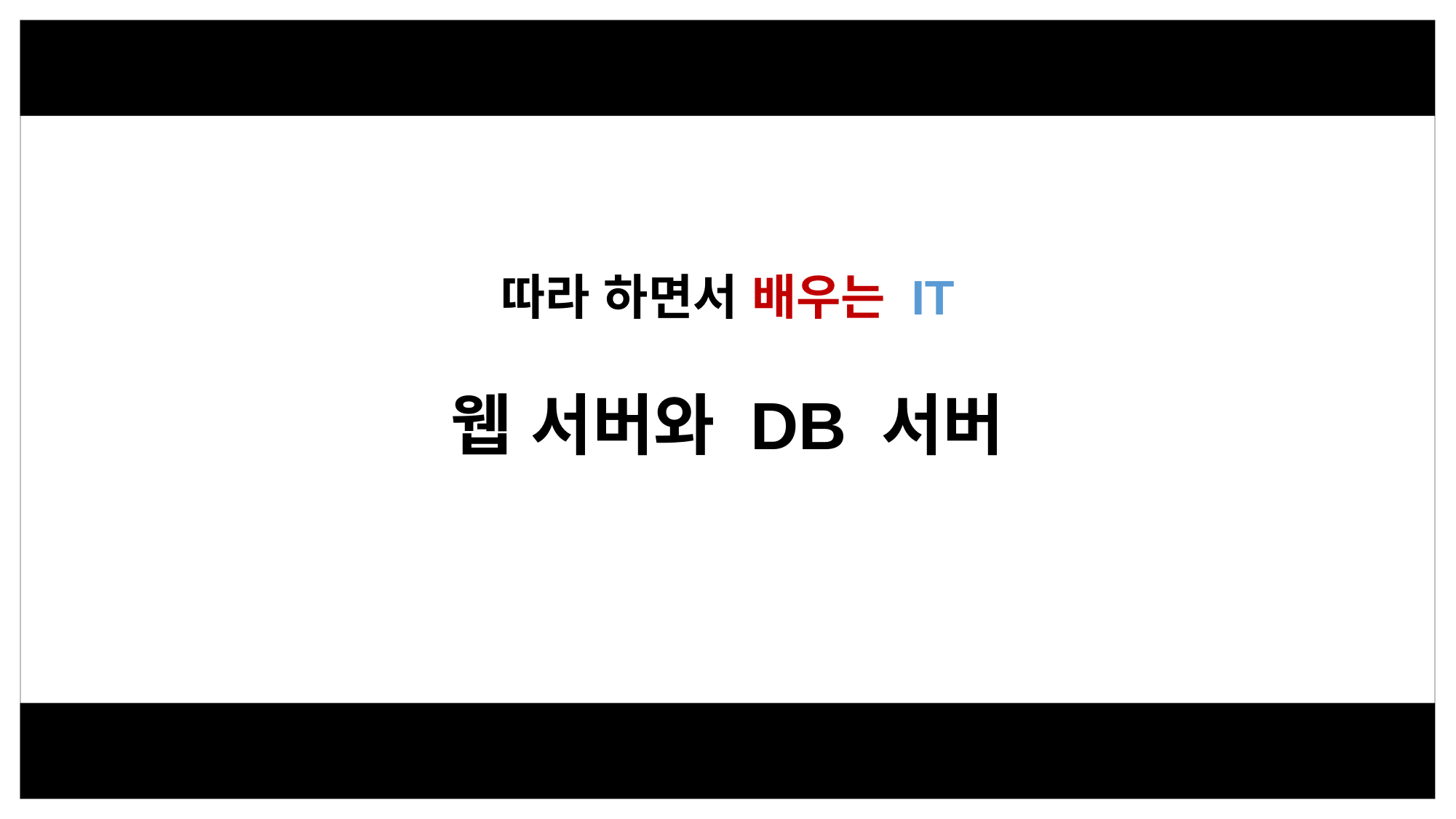

따라 하면서 배우는 IT

웹 서버와 DB 서버